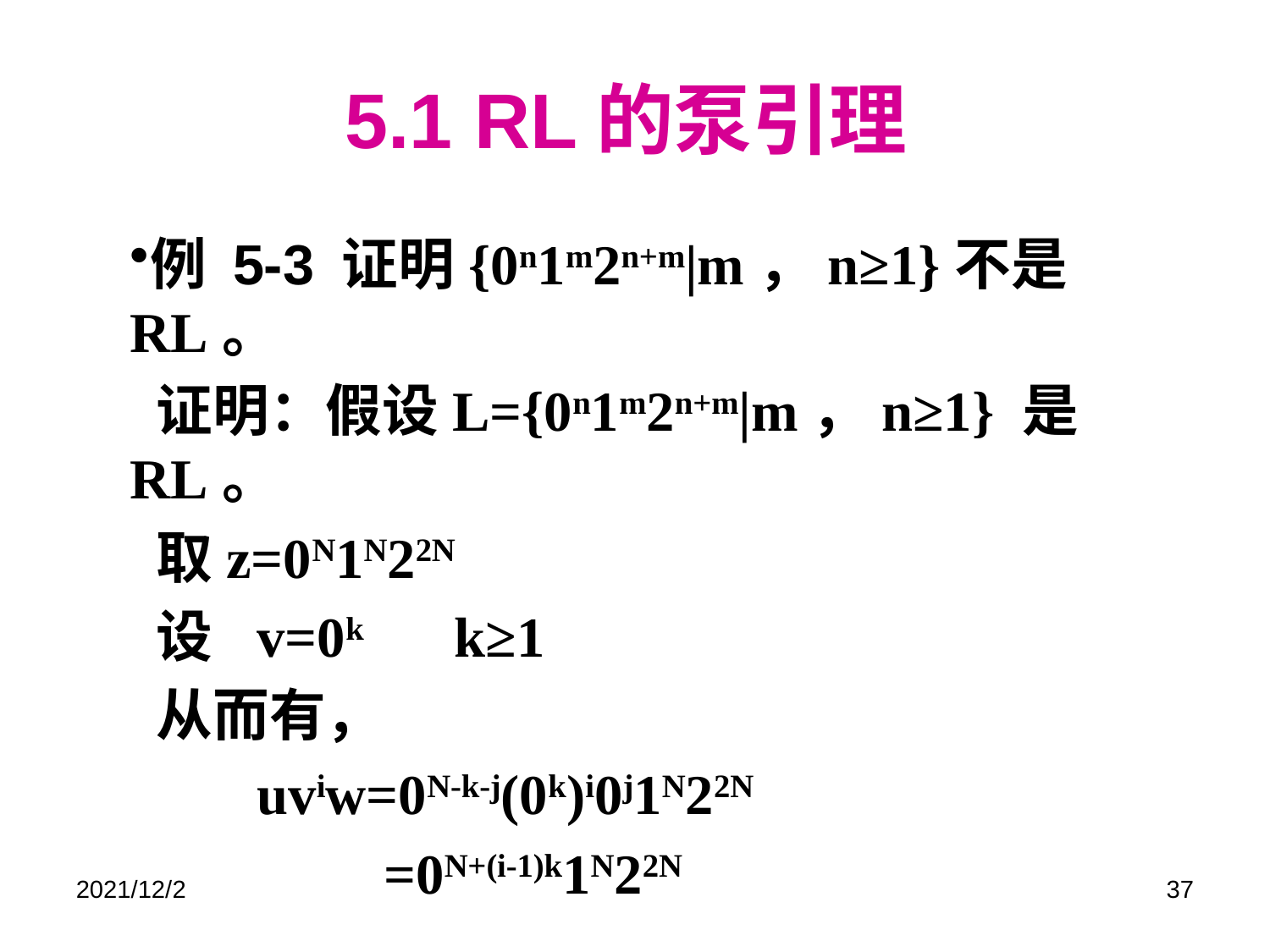

# 5.1 RL的泵引理
例 5-3 证明{0n1m2n+m|m，n≥1}不是 RL。
 证明：假设L={0n1m2n+m|m，n≥1} 是 RL。
 取z=0N1N22N
 设	v=0k	     k≥1
 从而有，
	uviw=0N-k-j(0k)i0j1N22N
		=0N+(i-1)k1N22N
2021/12/2
37